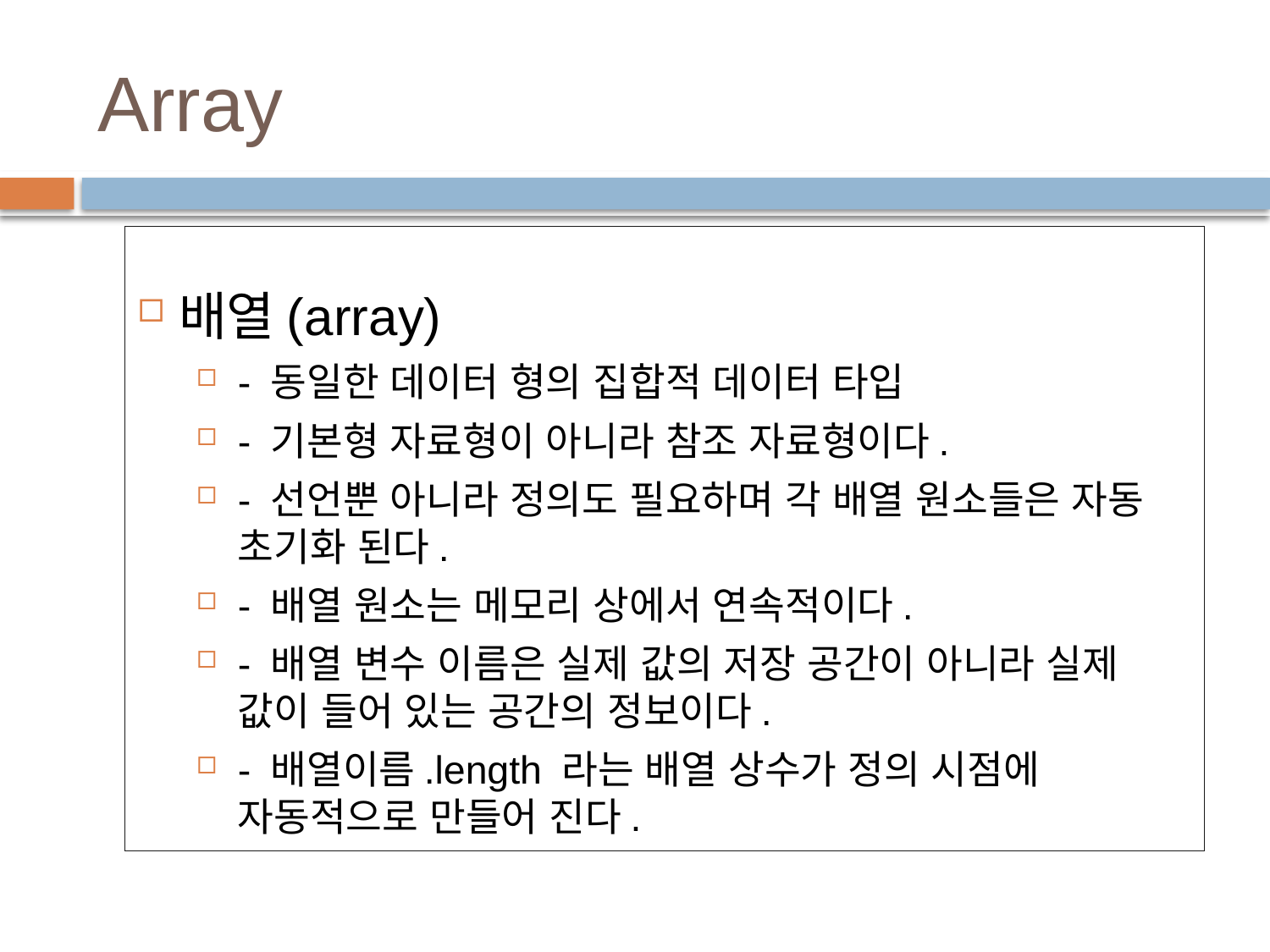

# Array

배열(array)
- 동일한 데이터 형의 집합적 데이터 타입
- 기본형 자료형이 아니라 참조 자료형이다.
- 선언뿐 아니라 정의도 필요하며 각 배열 원소들은 자동 초기화 된다.
- 배열 원소는 메모리 상에서 연속적이다.
- 배열 변수 이름은 실제 값의 저장 공간이 아니라 실제 값이 들어 있는 공간의 정보이다.
- 배열이름.length 라는 배열 상수가 정의 시점에 자동적으로 만들어 진다.